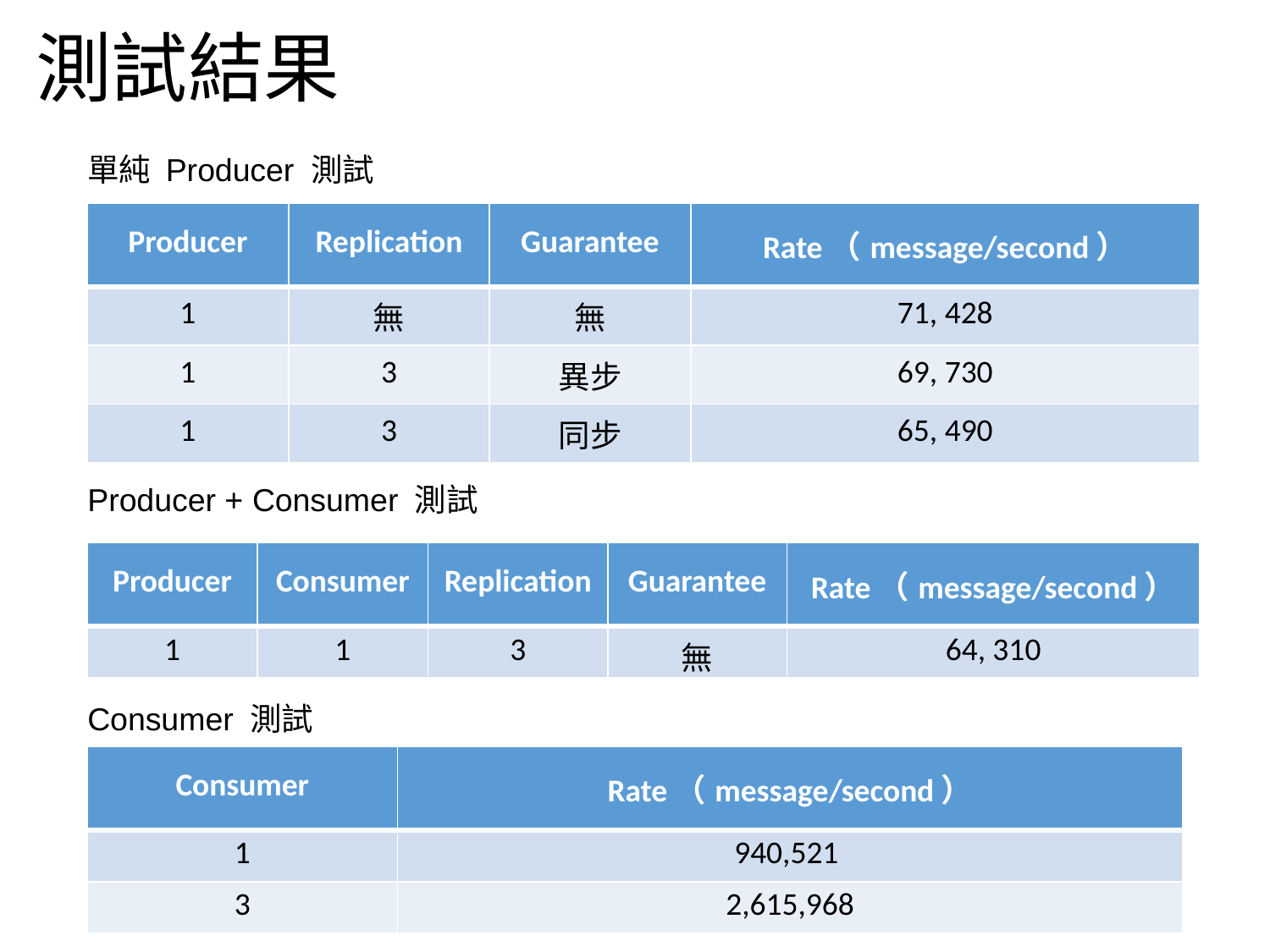

# 測試結果
單純 Producer 測試
| Producer | Replication | Guarantee | Rate（message/second） |
| --- | --- | --- | --- |
| 1 | 無 | 無 | 71, 428 |
| 1 | 3 | 異步 | 69, 730 |
| 1 | 3 | 同步 | 65, 490 |
Producer + Consumer 測試
| Producer | Consumer | Replication | Guarantee | Rate（message/second） |
| --- | --- | --- | --- | --- |
| 1 | 1 | 3 | 無 | 64, 310 |
Consumer 測試
| Consumer | Rate（message/second） |
| --- | --- |
| 1 | 940,521 |
| 3 | 2,615,968 |
2016/5/9
RETchat 內部教學文件
22